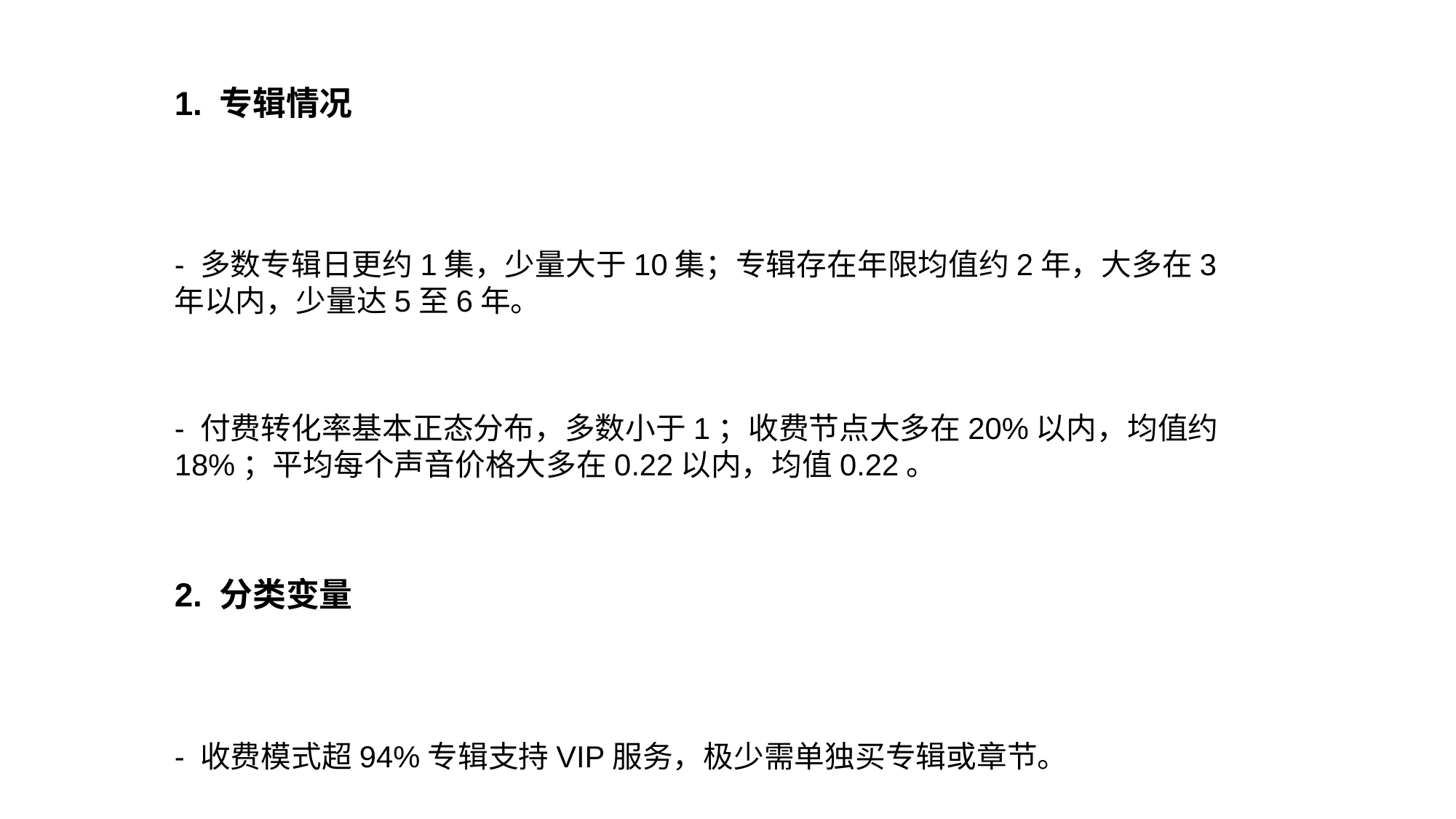

1. 专辑情况

- 多数专辑日更约1集，少量大于10集；专辑存在年限均值约2年，大多在3年以内，少量达5至6年。
- 付费转化率基本正态分布，多数小于1；收费节点大多在20%以内，均值约18%；平均每个声音价格大多在0.22以内，均值0.22。
2. 分类变量
- 收费模式超94%专辑支持VIP服务，极少需单独买专辑或章节。